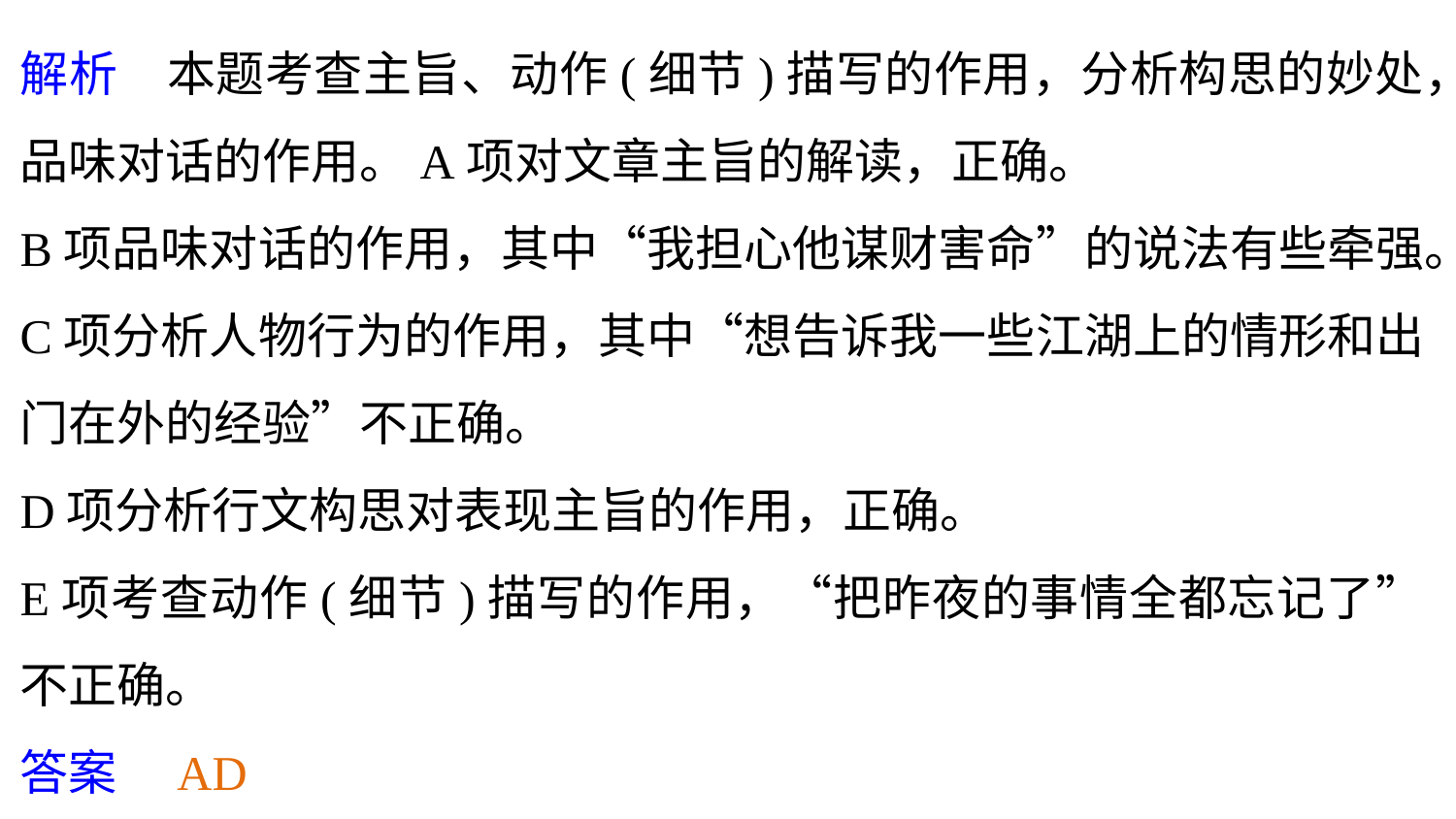

解析　本题考查主旨、动作(细节)描写的作用，分析构思的妙处，品味对话的作用。A项对文章主旨的解读，正确。
B项品味对话的作用，其中“我担心他谋财害命”的说法有些牵强。
C项分析人物行为的作用，其中“想告诉我一些江湖上的情形和出门在外的经验”不正确。
D项分析行文构思对表现主旨的作用，正确。
E项考查动作(细节)描写的作用，“把昨夜的事情全都忘记了”不正确。
答案　AD